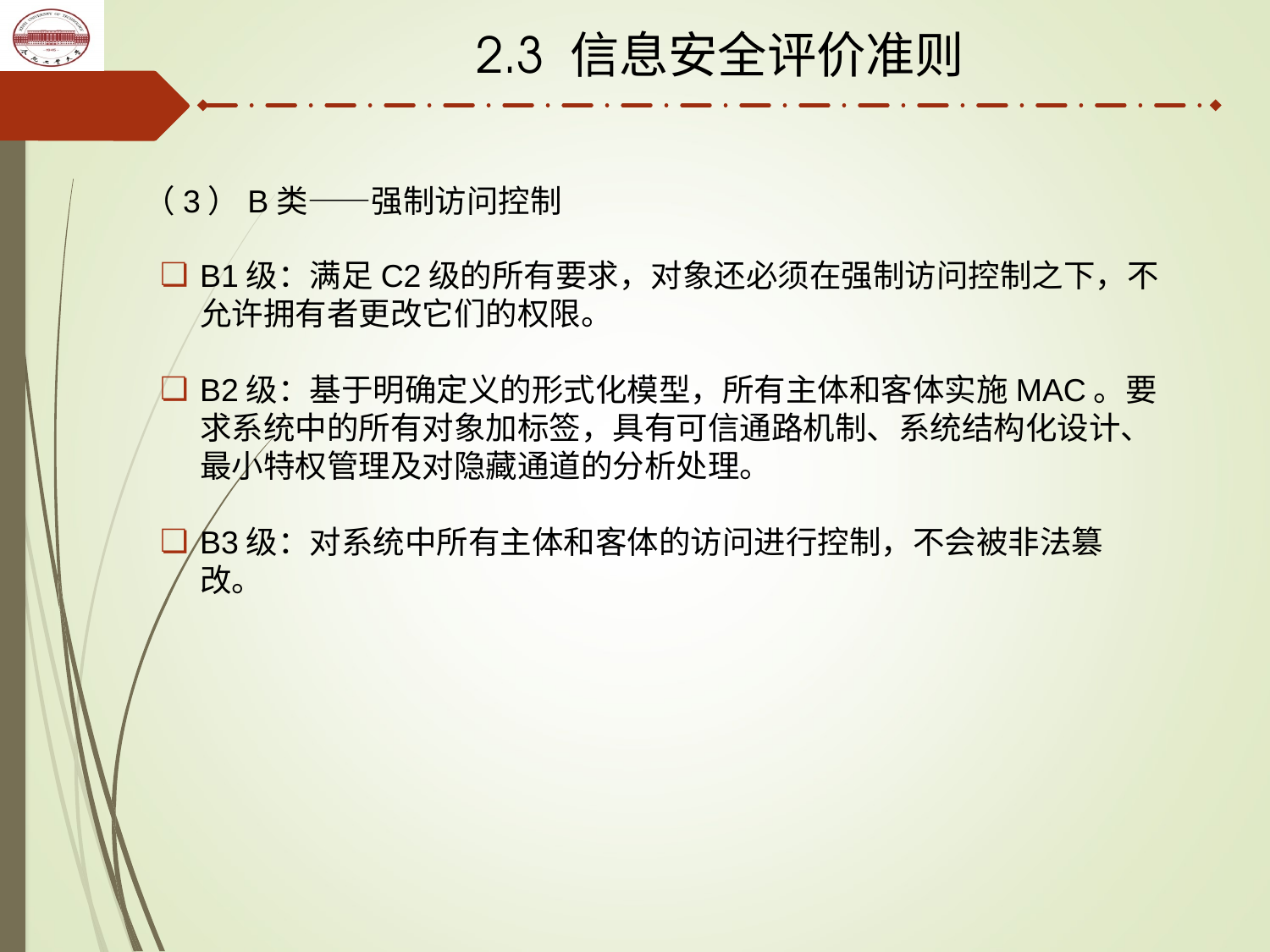

2.3 信息安全评价准则
（3）B类——强制访问控制
B1级：满足C2级的所有要求，对象还必须在强制访问控制之下，不允许拥有者更改它们的权限。

B2级：基于明确定义的形式化模型，所有主体和客体实施MAC。要求系统中的所有对象加标签，具有可信通路机制、系统结构化设计、最小特权管理及对隐藏通道的分析处理。

B3级：对系统中所有主体和客体的访问进行控制，不会被非法篡改。